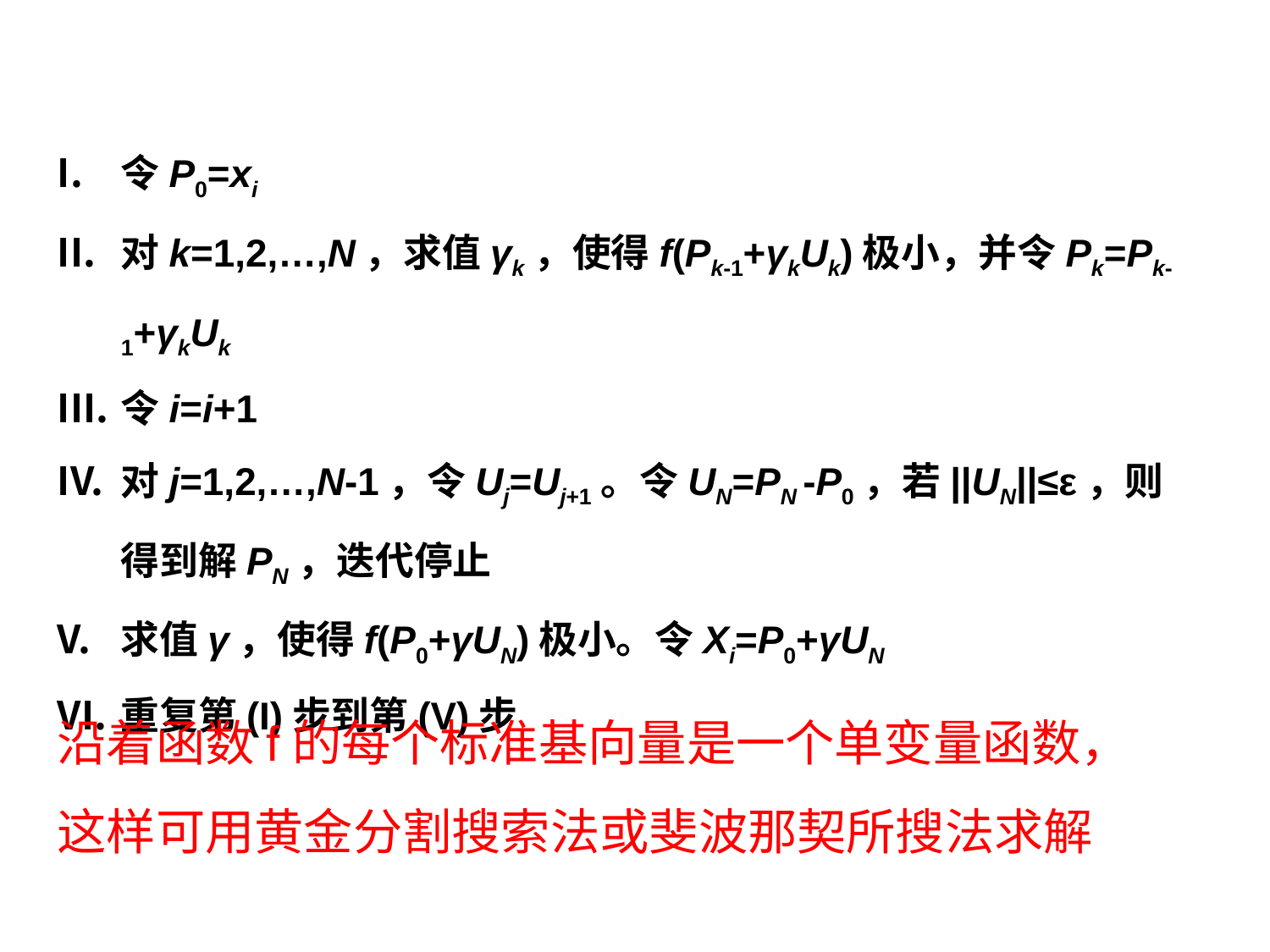

令P0=xi
对k=1,2,…,N，求值γk，使得f(Pk-1+γkUk)极小，并令Pk=Pk-1+γkUk
令i=i+1
对j=1,2,…,N-1，令Uj=Uj+1。令UN=PN -P0，若||UN||≤ε，则得到解PN，迭代停止
求值γ，使得f(P0+γUN)极小。令Xi=P0+γUN
重复第(I)步到第(V)步
沿着函数f的每个标准基向量是一个单变量函数，这样可用黄金分割搜索法或斐波那契所搜法求解